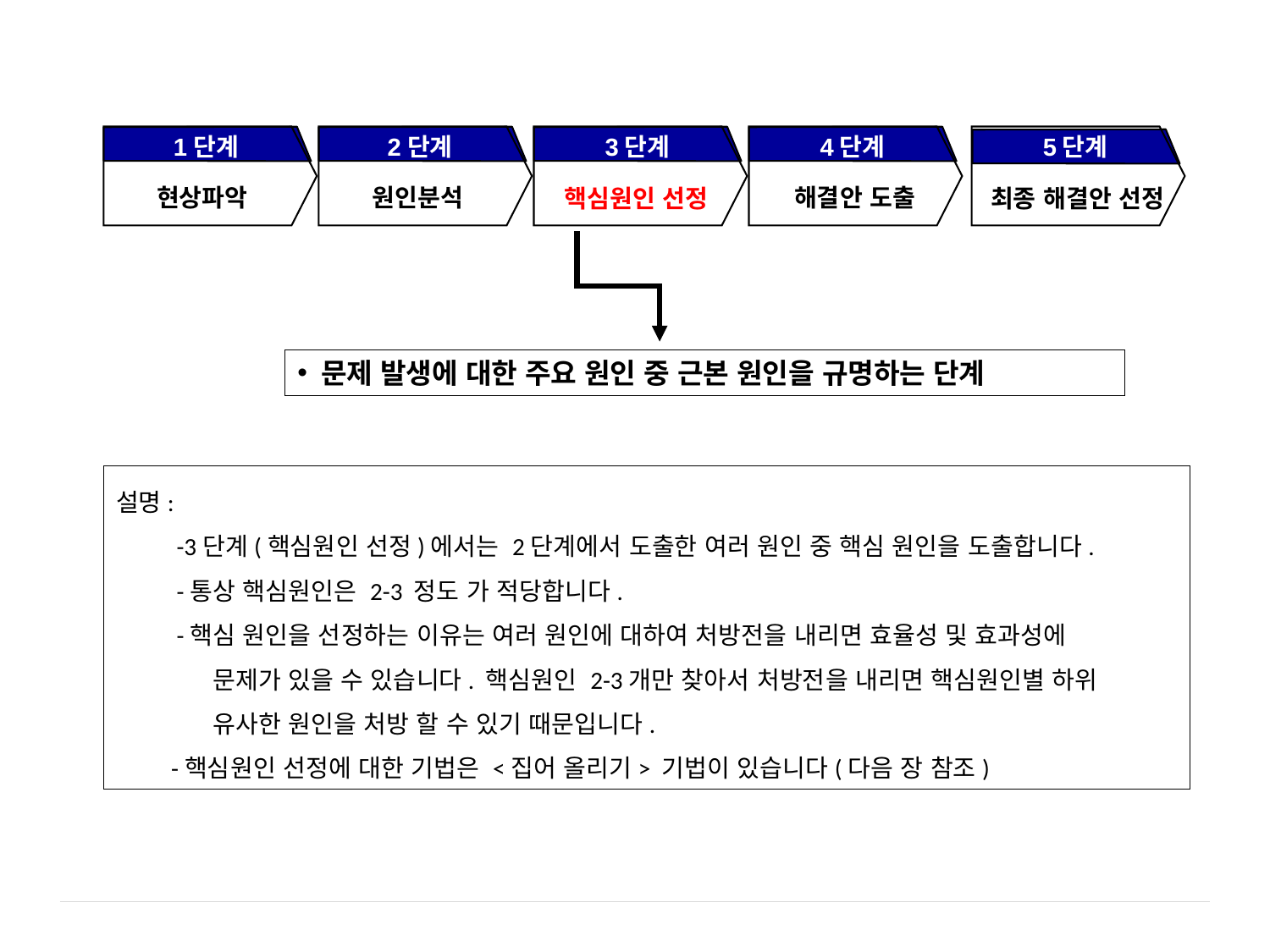

1단계
2단계
3단계
4단계

현상파악
원인분석
해결안 도출
핵심원인 선정
5단계

최종 해결안 선정

문제 발생에 대한 주요 원인 중 근본 원인을 규명하는 단계
설명:
           -3단계(핵심원인 선정)에서는 2단계에서 도출한 여러 원인 중 핵심 원인을 도출합니다.
           -통상 핵심원인은 2-3 정도 가 적당합니다.
           -핵심 원인을 선정하는 이유는 여러 원인에 대하여 처방전을 내리면 효율성 및 효과성에
             문제가 있을 수 있습니다. 핵심원인 2-3개만 찾아서 처방전을 내리면 핵심원인별 하위
             유사한 원인을 처방 할 수 있기 때문입니다.
          -핵심원인 선정에 대한 기법은 <집어 올리기> 기법이 있습니다(다음 장 참조)